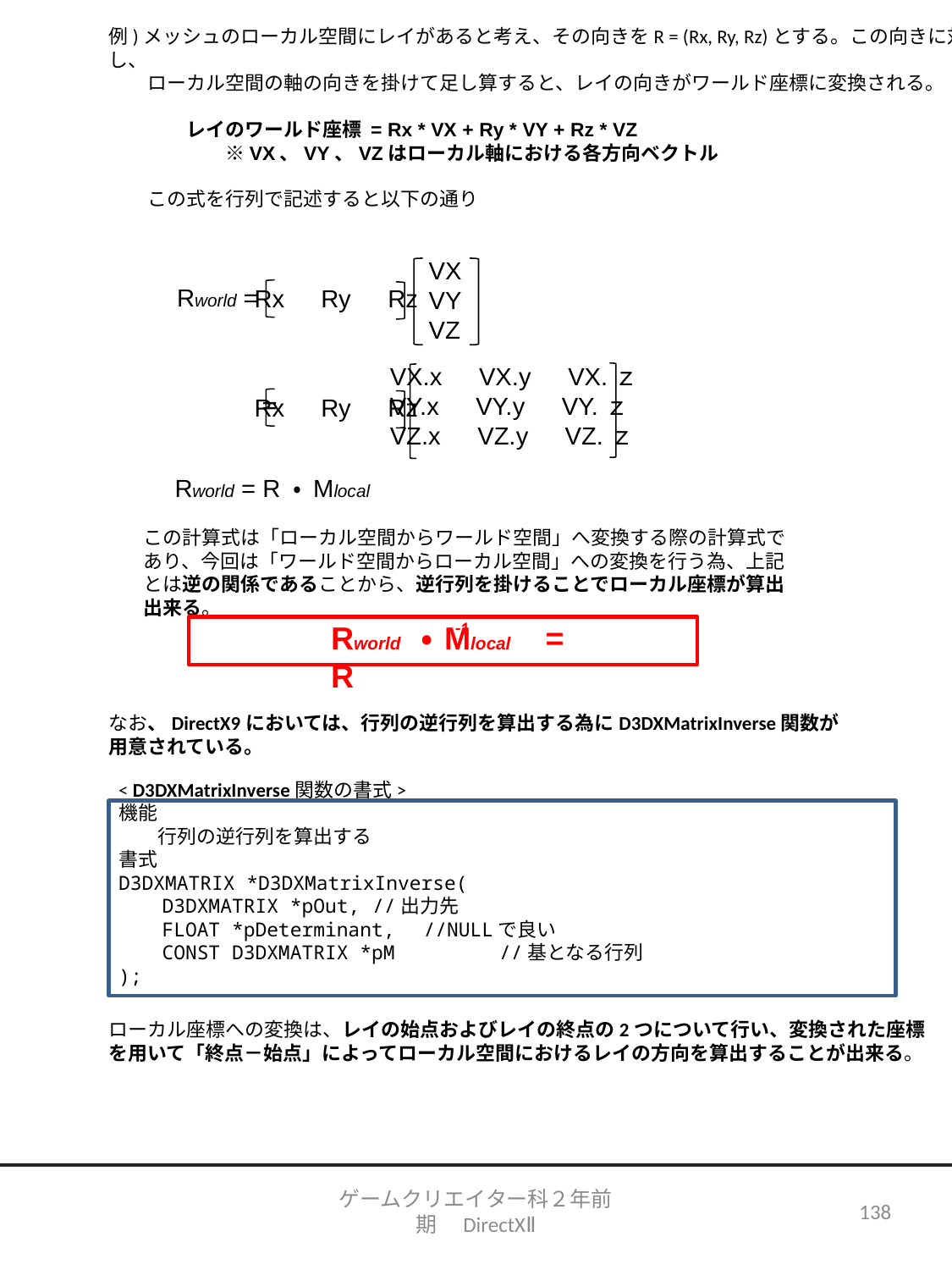

例)メッシュのローカル空間にレイがあると考え、その向きをR = (Rx, Ry, Rz)とする。この向きに対し、
　　ローカル空間の軸の向きを掛けて足し算すると、レイの向きがワールド座標に変換される。

　　　　レイのワールド座標 = Rx * VX + Ry * VY + Rz * VZ
　　　　　　※VX、VY、VZはローカル軸における各方向ベクトル

　　この式を行列で記述すると以下の通り
VX
VY
VZ

Rworld =
Rx　Ry　Rz

VX.x　VX.y　VX.ｚ
VY.x　VY.y　VY.ｚ
VZ.x　VZ.y　VZ.ｚ

　　　 =
Rx　Ry　Rz

Rworld = R ・ Mlocal
この計算式は「ローカル空間からワールド空間」へ変換する際の計算式であり、今回は「ワールド空間からローカル空間」への変換を行う為、上記とは逆の関係であることから、逆行列を掛けることでローカル座標が算出出来る。
-1
Rworld  ・ Mlocal　= R

なお、DirectX9においては、行列の逆行列を算出する為にD3DXMatrixInverse関数が
用意されている。
< D3DXMatrixInverse関数の書式>
機能
　　行列の逆行列を算出する
書式
D3DXMATRIX *D3DXMatrixInverse(
　　D3DXMATRIX *pOut,	//出力先
　　FLOAT *pDeterminant,　//NULLで良い
　　CONST D3DXMATRIX *pM	//基となる行列
);

ローカル座標への変換は、レイの始点およびレイの終点の2つについて行い、変換された座標
を用いて「終点－始点」によってローカル空間におけるレイの方向を算出することが出来る。
ゲームクリエイター科２年前期　DirectXⅡ
138